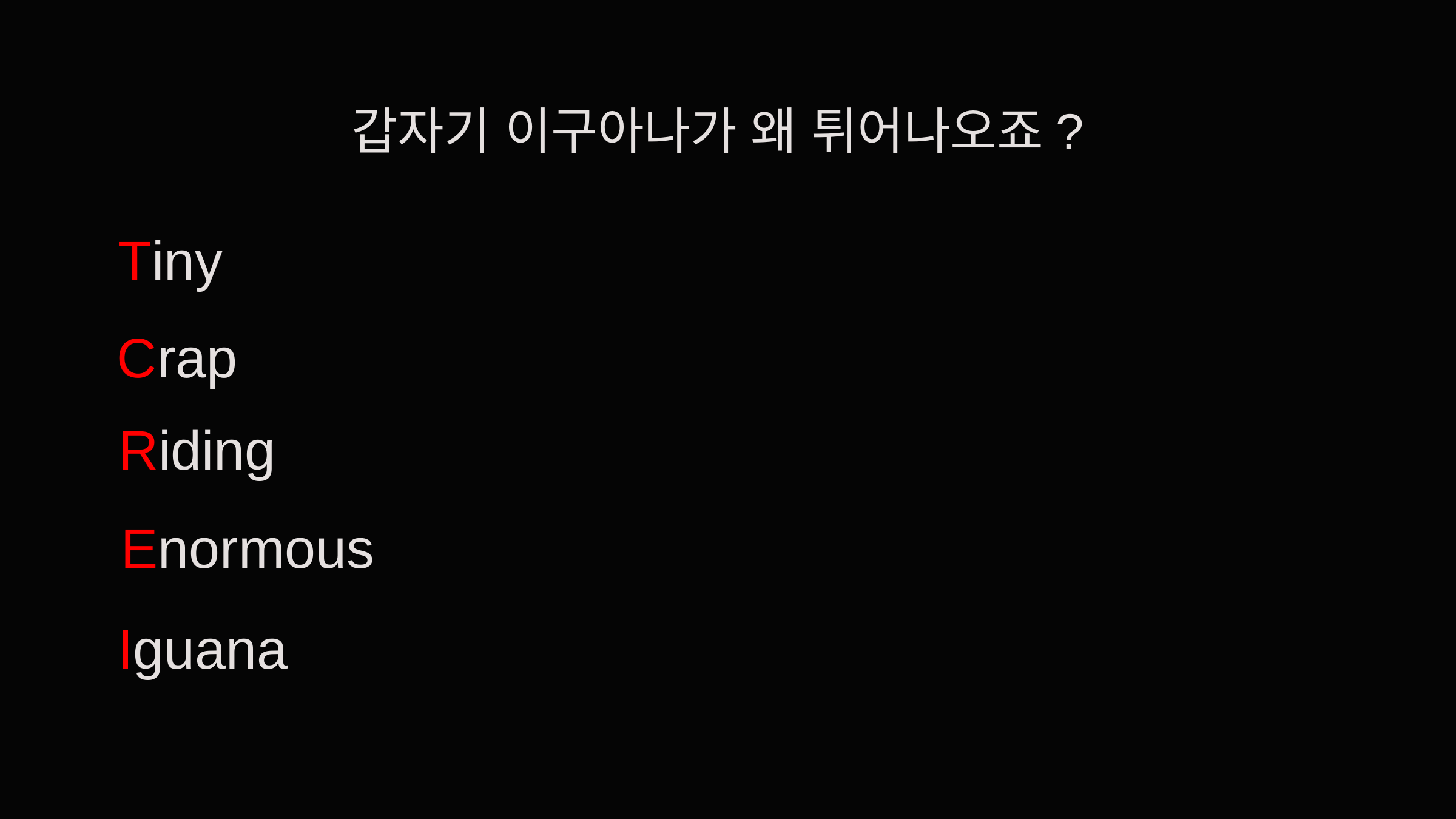

갑자기 이구아나가 왜 튀어나오죠?
Tiny
Crap
Riding
Enormous
Iguana